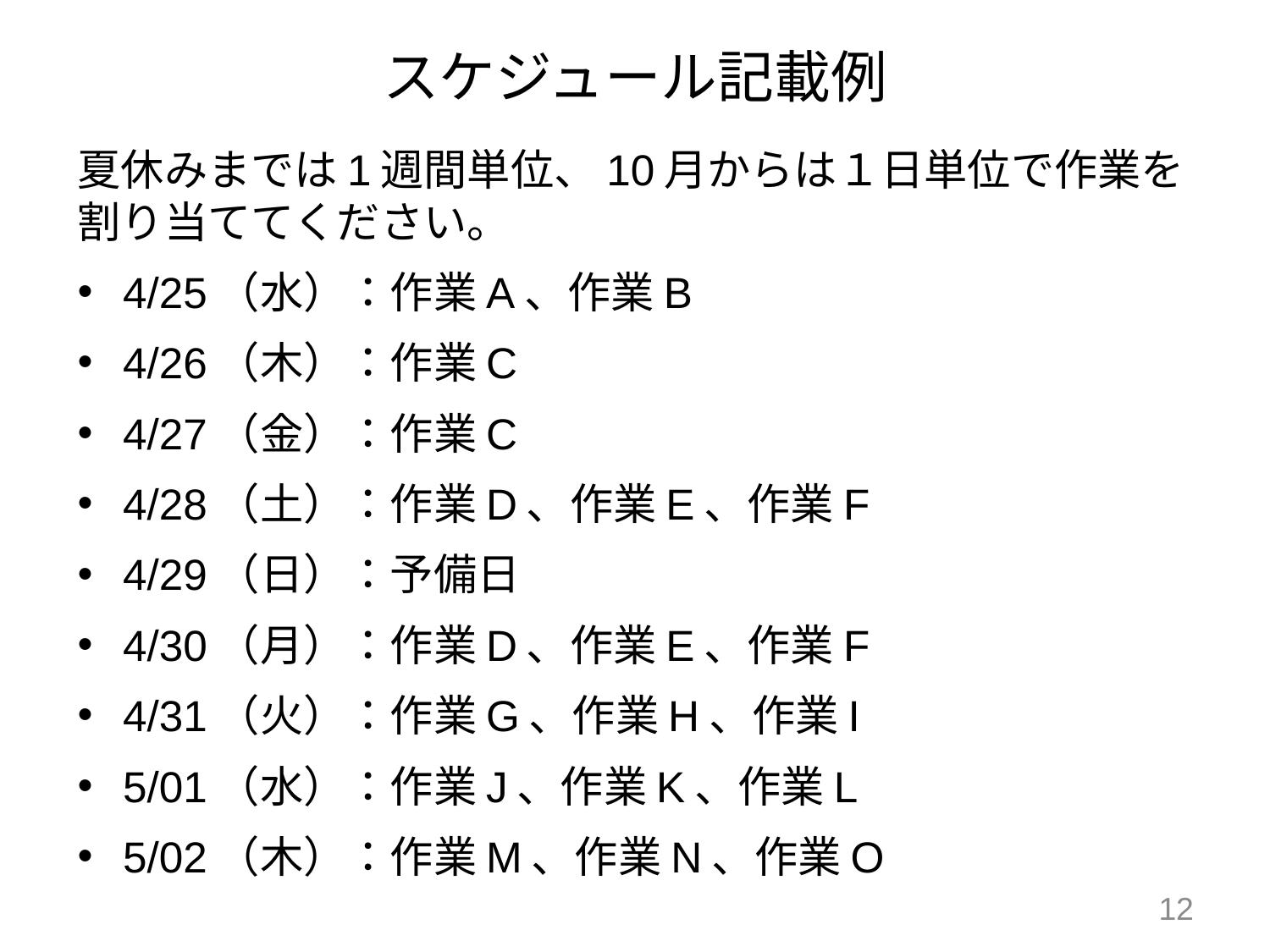

# スケジュール記載例
夏休みまでは1週間単位、10月からは１日単位で作業を割り当ててください。
4/25（水）：作業A、作業B
4/26（木）：作業C
4/27（金）：作業C
4/28（土）：作業D、作業E、作業F
4/29（日）：予備日
4/30（月）：作業D、作業E、作業F
4/31（火）：作業G、作業H、作業I
5/01（水）：作業J、作業K、作業L
5/02（木）：作業M、作業N、作業O

12